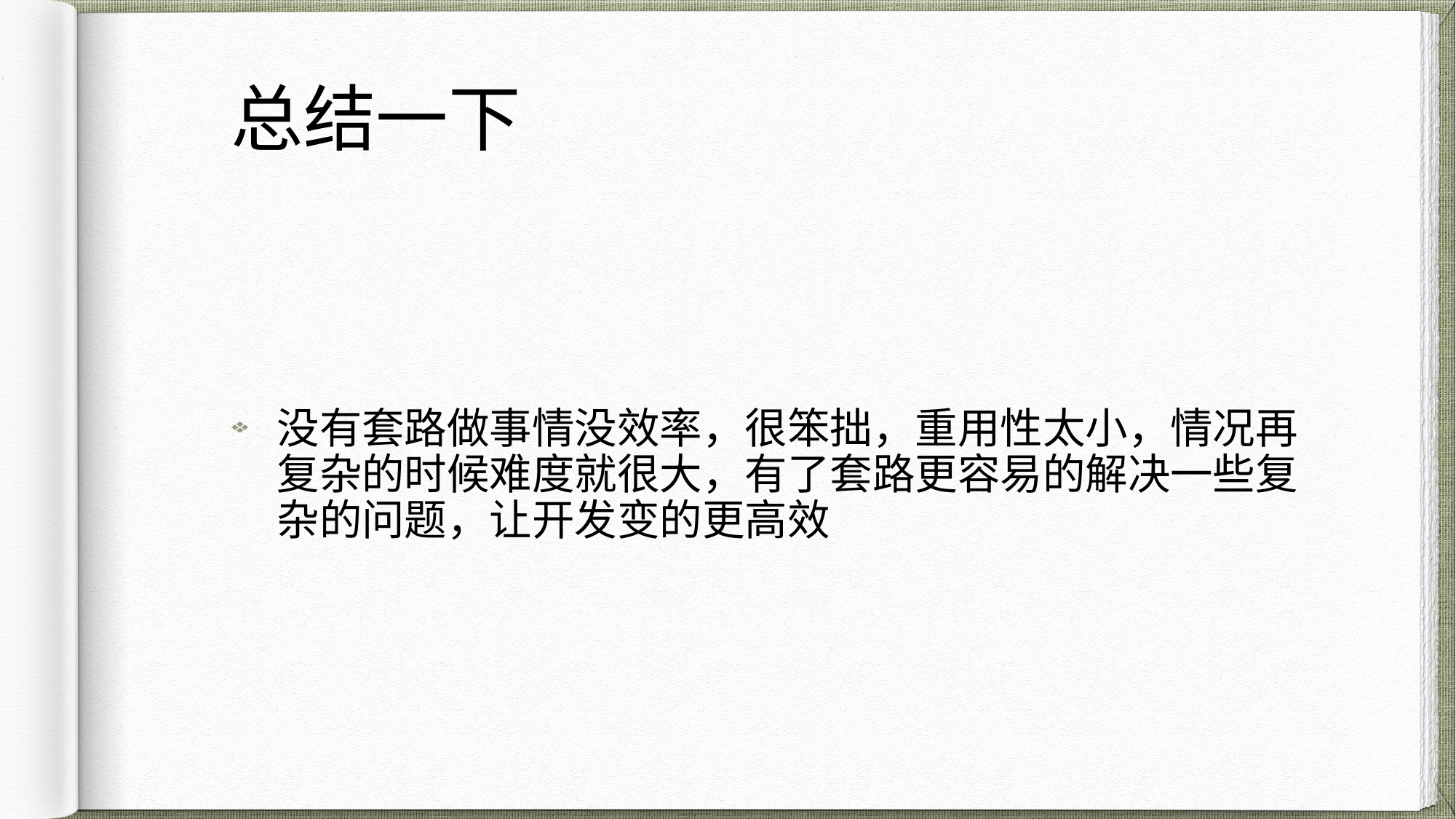

# 总结一下
没有套路做事情没效率，很笨拙，重用性太小，情况再复杂的时候难度就很大，有了套路更容易的解决一些复杂的问题，让开发变的更高效